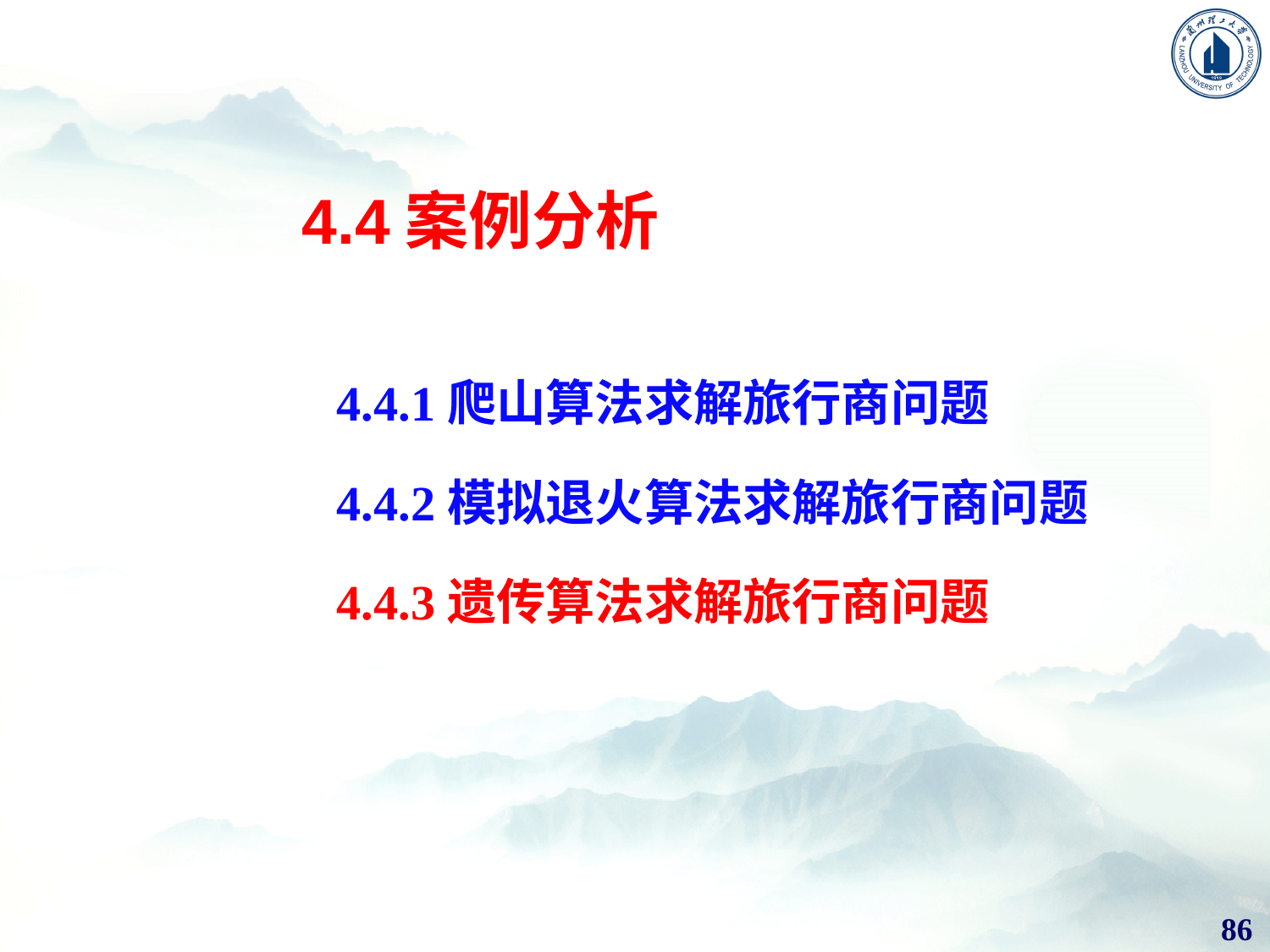

# 4.4案例分析
4.4.1爬山算法求解旅行商问题
4.4.2模拟退火算法求解旅行商问题
4.4.3遗传算法求解旅行商问题

86